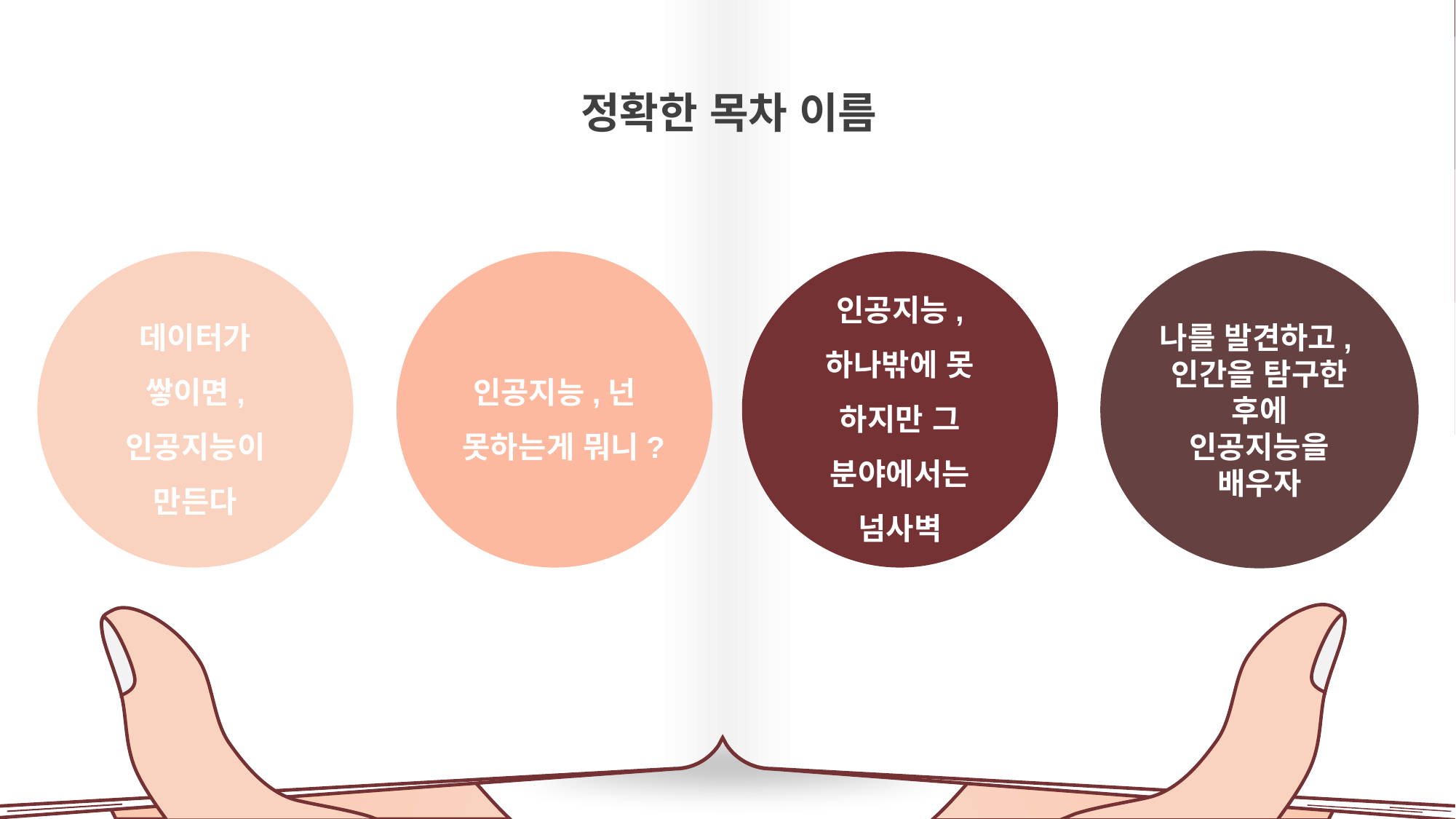

정확한 목차 이름
데이터가 쌓이면, 인공지능이 만든다
인공지능,넌 못하는게 뭐니?
인공지능, 하나밖에 못 하지만 그 분야에서는 넘사벽
나를 발견하고,인간을 탐구한 후에 인공지능을 배우자